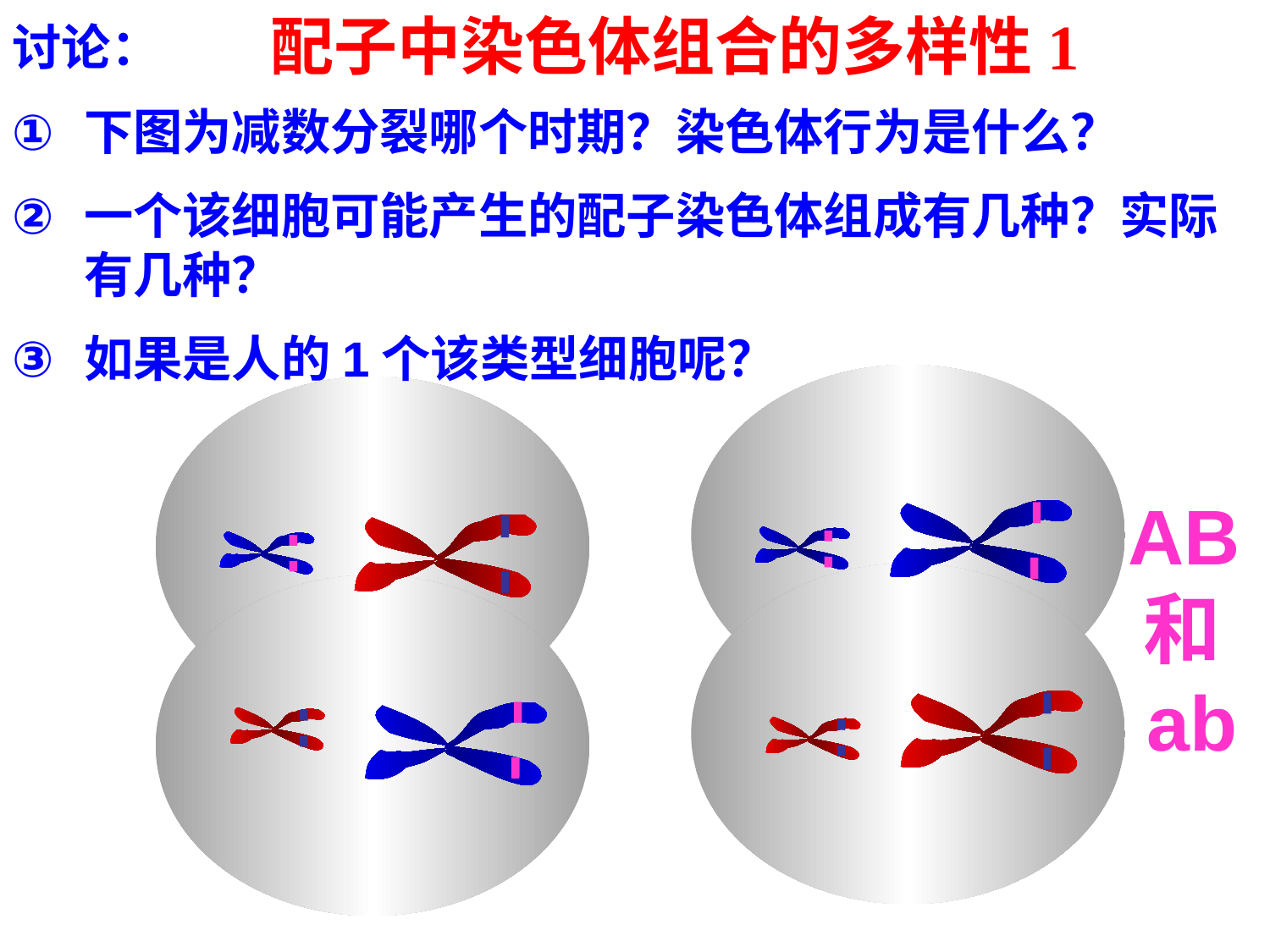

配子中染色体组合的多样性1
讨论：
下图为减数分裂哪个时期？染色体行为是什么？
一个该细胞可能产生的配子染色体组成有几种？实际有几种？
如果是人的1个该类型细胞呢？

AB和ab